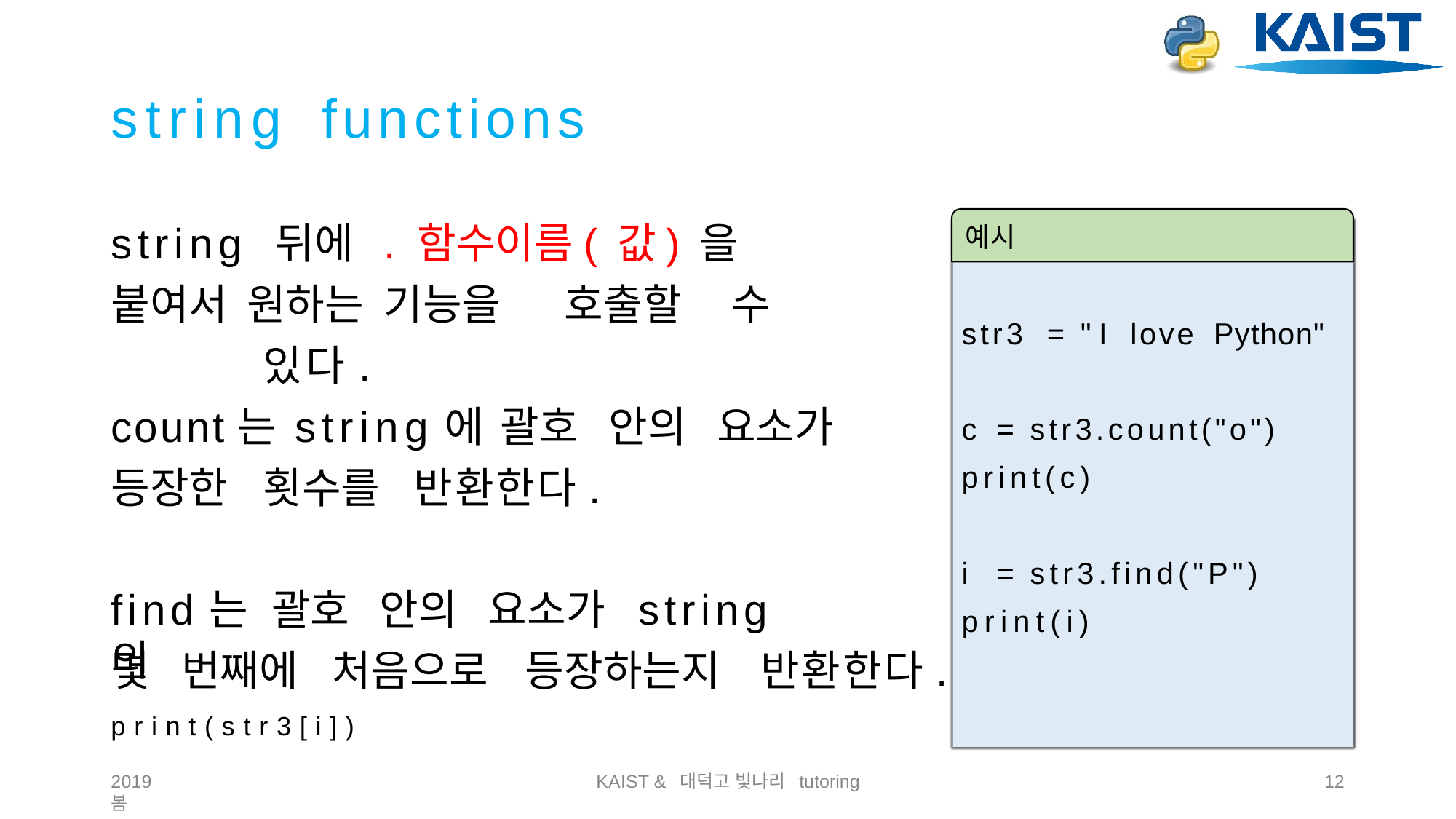

# string	functions
string		뒤에	.함수이름(값)을	붙여서  원하는	기능을	호출할	수	있다.

예시
str3	=	"I	love	Python"
count는	string에	괄호	안의	요소가  등장한	횟수를	반환한다.
c	=	str3.count("o")
print(c)
i	=	str3.find("P")
print(i)
find는	괄호	안의	요소가	string의
몇	번째에	처음으로	등장하는지	반환한다. print(str3[i])
2019 봄
KAIST & 대덕고 빛나리 tutoring
12